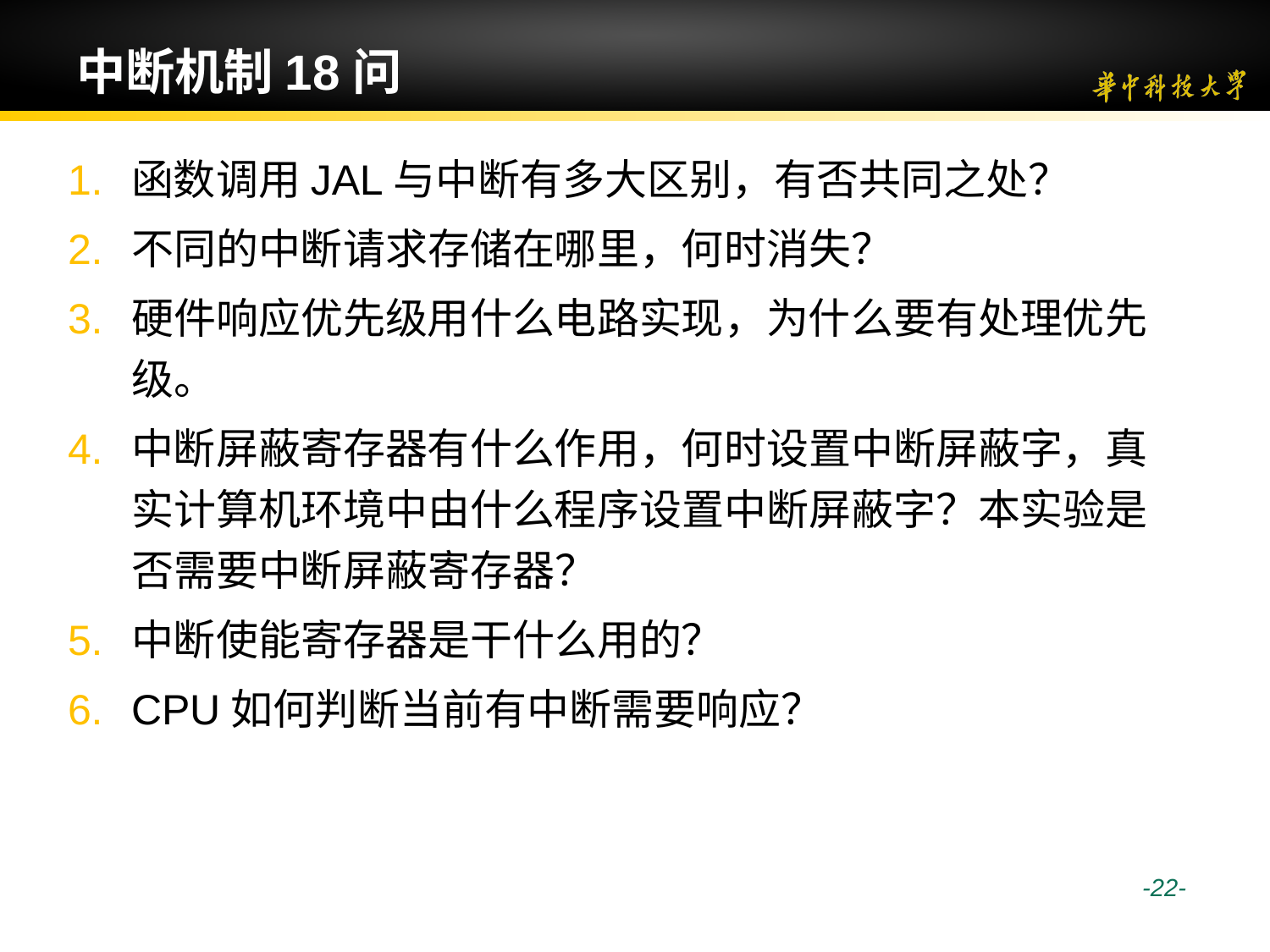

# 中断机制18问
函数调用JAL与中断有多大区别，有否共同之处？
不同的中断请求存储在哪里，何时消失？
硬件响应优先级用什么电路实现，为什么要有处理优先级。
中断屏蔽寄存器有什么作用，何时设置中断屏蔽字，真实计算机环境中由什么程序设置中断屏蔽字？本实验是否需要中断屏蔽寄存器？
中断使能寄存器是干什么用的？
CPU如何判断当前有中断需要响应？
 -22-